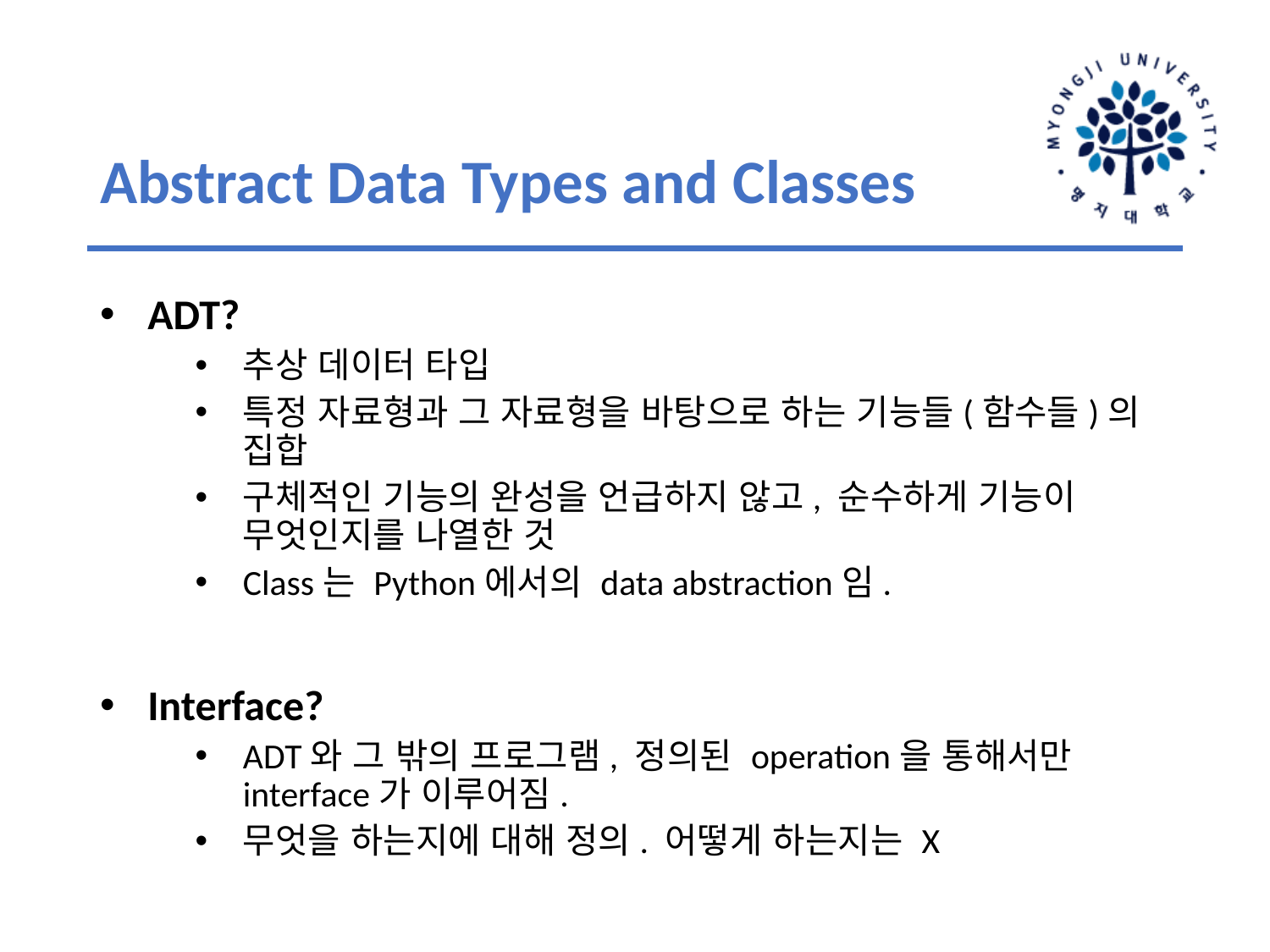

# Abstract Data Types and Classes
ADT?
추상 데이터 타입
특정 자료형과 그 자료형을 바탕으로 하는 기능들(함수들)의 집합
구체적인 기능의 완성을 언급하지 않고, 순수하게 기능이 무엇인지를 나열한 것
Class는 Python에서의 data abstraction임.

Interface?
ADT와 그 밖의 프로그램, 정의된 operation을 통해서만 interface가 이루어짐.
무엇을 하는지에 대해 정의. 어떻게 하는지는 X